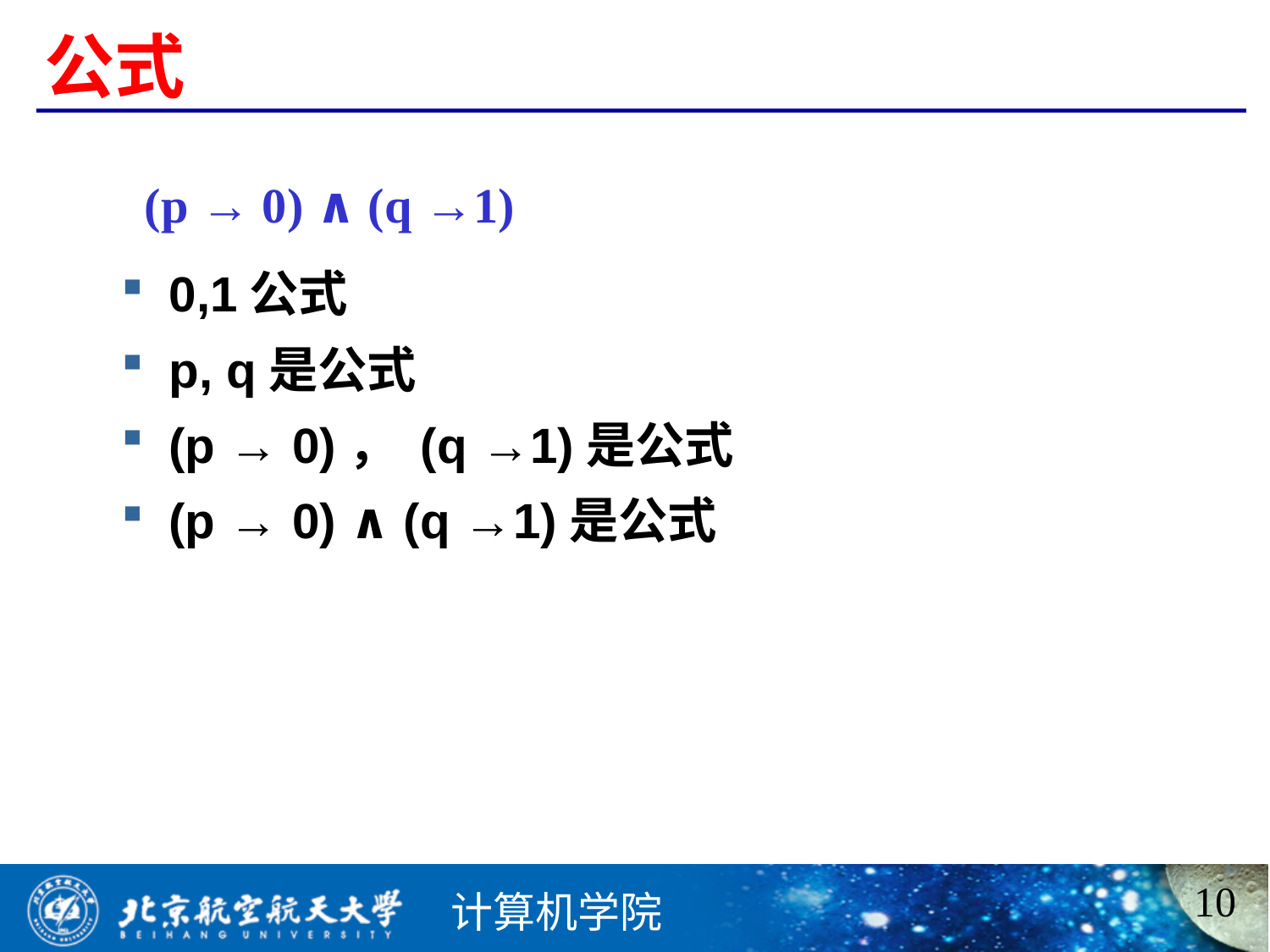

# 公式
(p → 0) ∧ (q →1)
0,1公式
p, q是公式
(p → 0)， (q →1)是公式
(p → 0) ∧ (q →1)是公式